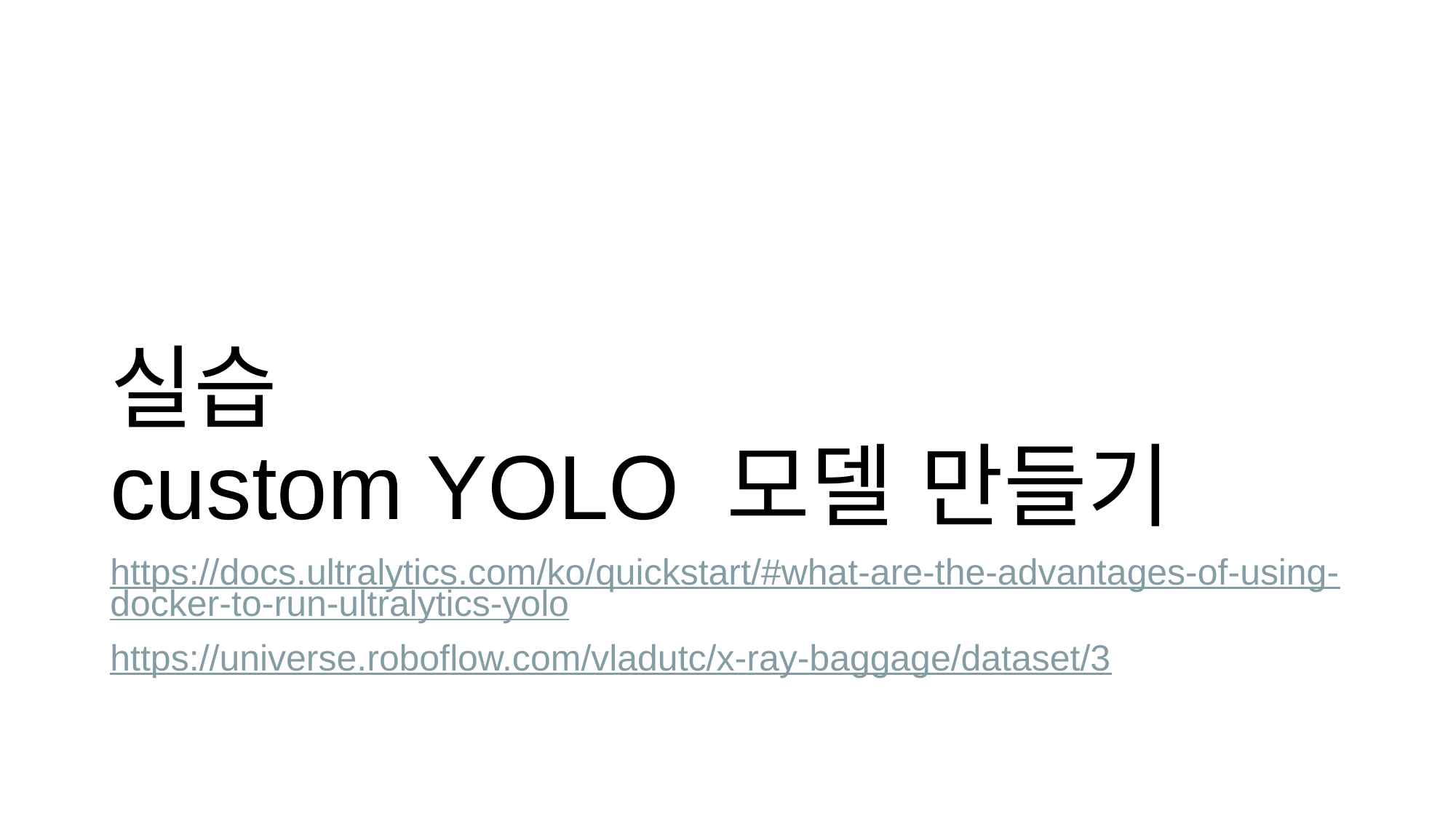

# 실습 custom YOLO 모델 만들기
https://docs.ultralytics.com/ko/quickstart/#what-are-the-advantages-of-using-docker-to-run-ultralytics-yolo
https://universe.roboflow.com/vladutc/x-ray-baggage/dataset/3